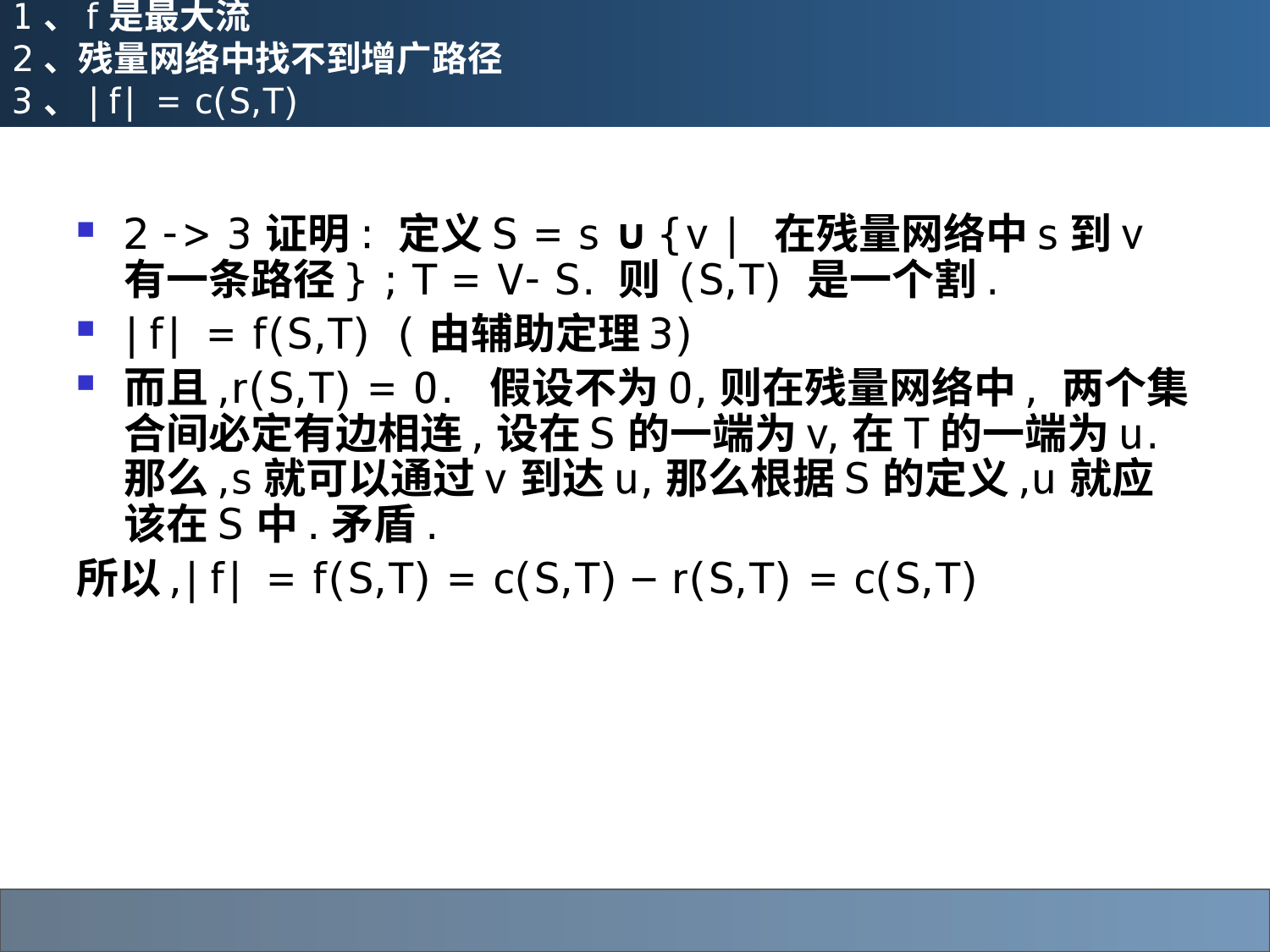

#
1、f是最大流
2、残量网络中找不到增广路径
3、|f| = c(S,T)
2 -> 3证明: 定义S = s ∪ {v | 在残量网络中s到v有一条路径} ; T = V- S. 则 (S,T) 是一个割.
|f| = f(S,T)  (由辅助定理3)
而且,r(S,T) = 0.  假设不为0,则在残量网络中, 两个集合间必定有边相连,设在S的一端为v,在T的一端为u. 那么,s就可以通过v到达u,那么根据S的定义,u就应该在S中.矛盾.
所以,|f| = f(S,T) = c(S,T) – r(S,T) = c(S,T)